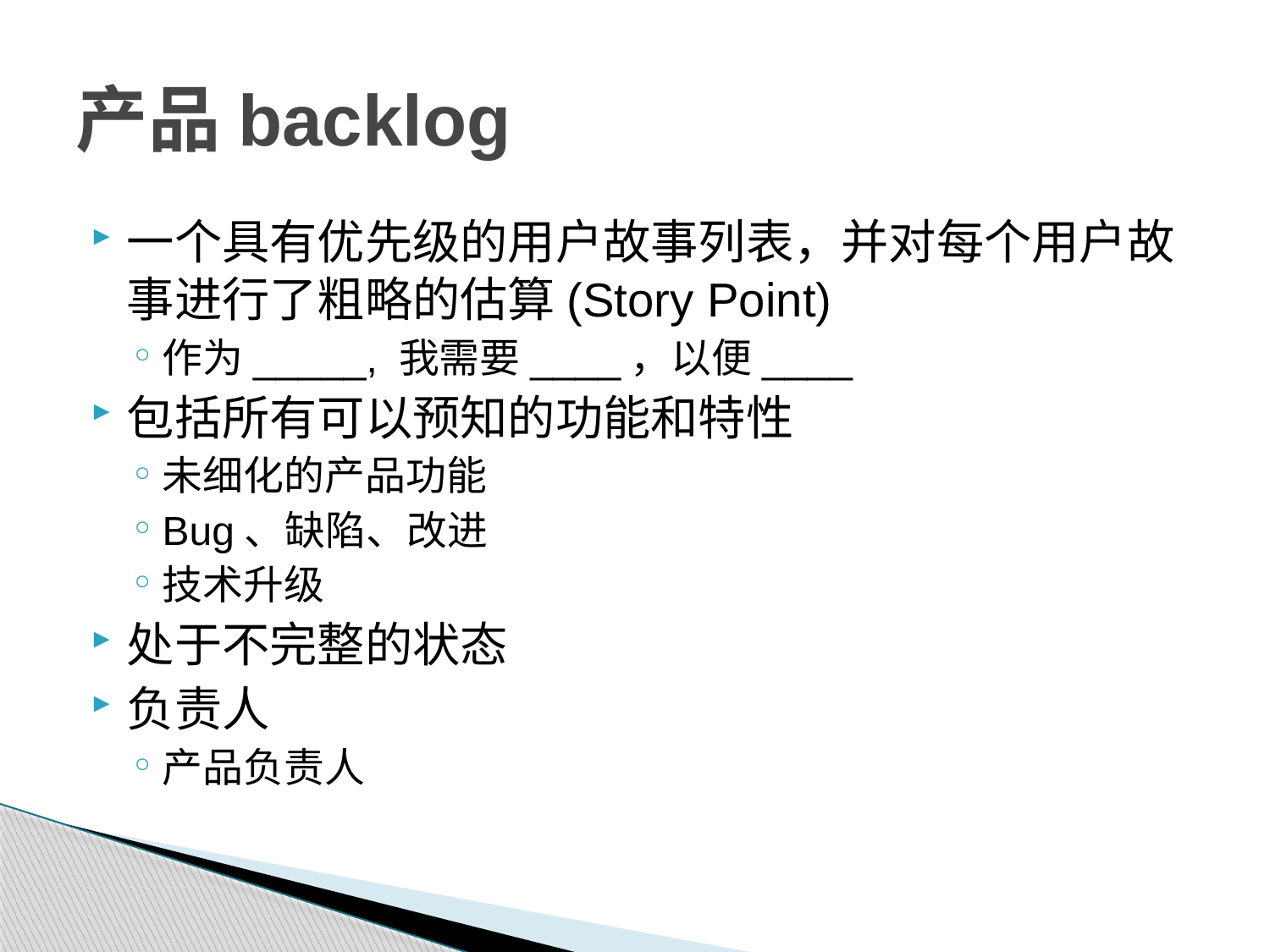

# 产品backlog
一个具有优先级的用户故事列表，并对每个用户故事进行了粗略的估算(Story Point)
作为_____, 我需要____，以便____
包括所有可以预知的功能和特性
未细化的产品功能
Bug、缺陷、改进
技术升级
处于不完整的状态
负责人
产品负责人